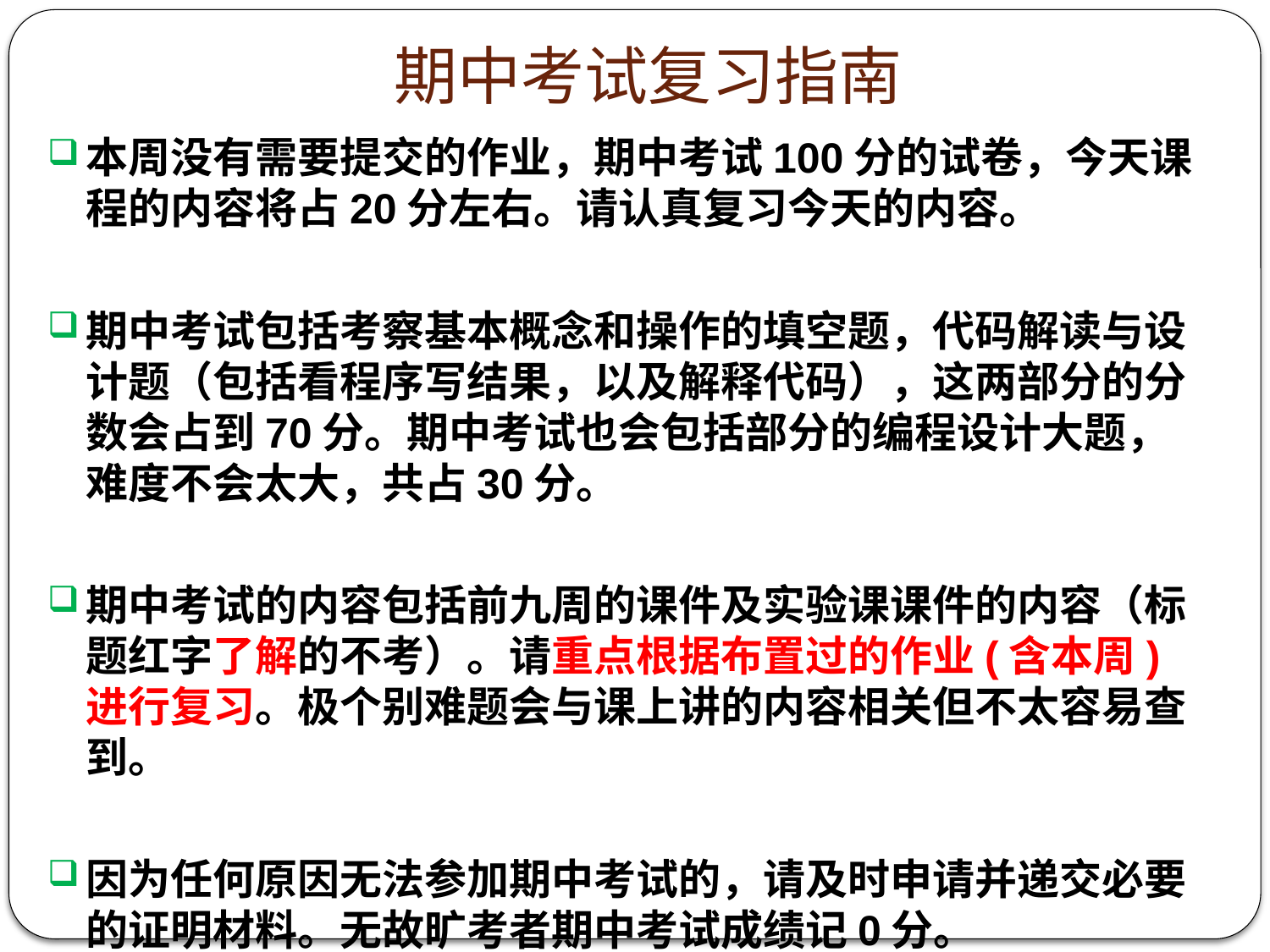

# 期中考试复习指南
本周没有需要提交的作业，期中考试100分的试卷，今天课程的内容将占20分左右。请认真复习今天的内容。

期中考试包括考察基本概念和操作的填空题，代码解读与设计题（包括看程序写结果，以及解释代码），这两部分的分数会占到70分。期中考试也会包括部分的编程设计大题，难度不会太大，共占30分。

期中考试的内容包括前九周的课件及实验课课件的内容（标题红字了解的不考）。请重点根据布置过的作业(含本周)进行复习。极个别难题会与课上讲的内容相关但不太容易查到。

因为任何原因无法参加期中考试的，请及时申请并递交必要的证明材料。无故旷考者期中考试成绩记0分。